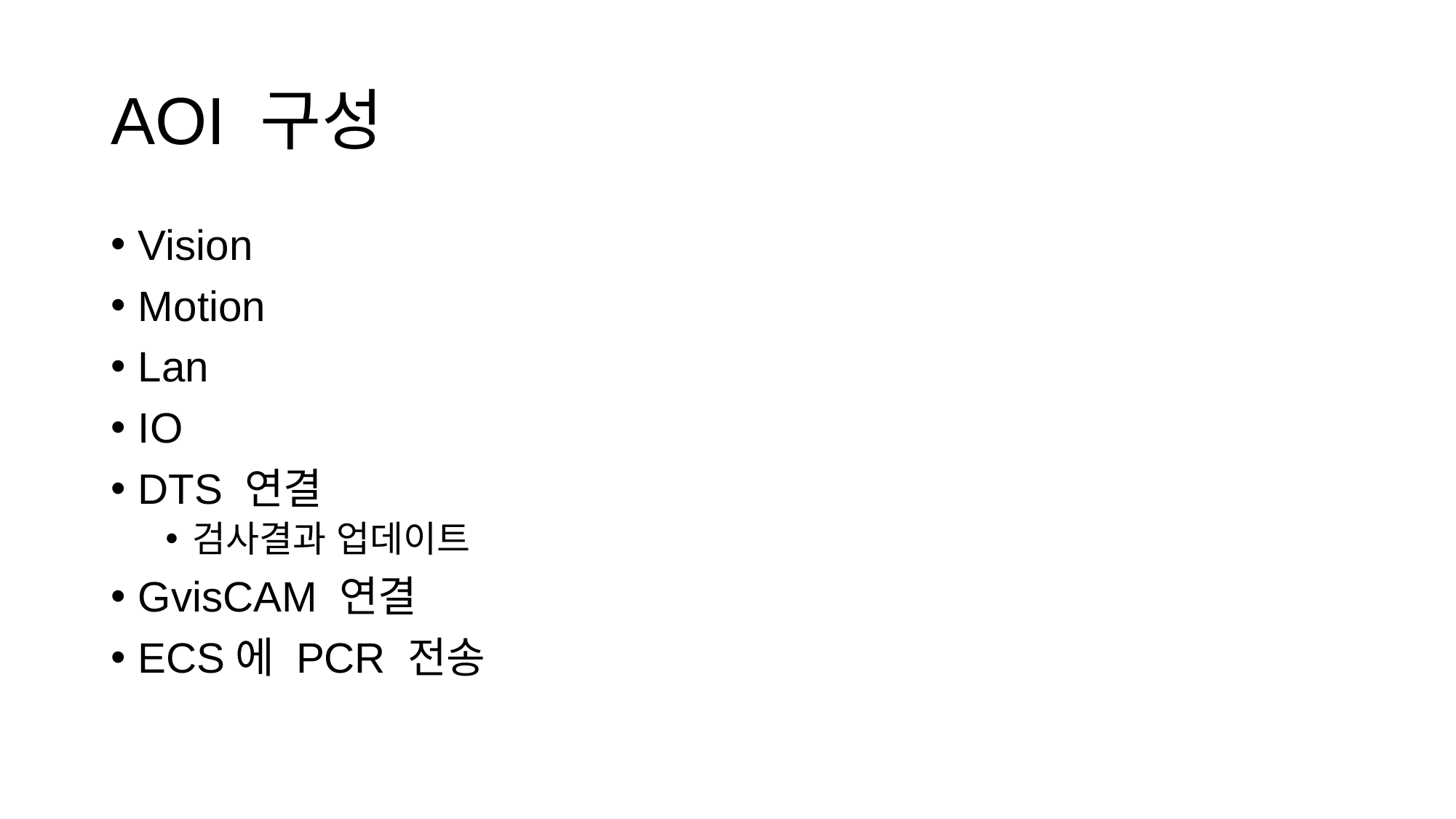

# AOI 구성
Vision
Motion
Lan
IO
DTS 연결
검사결과 업데이트
GvisCAM 연결
ECS에 PCR 전송